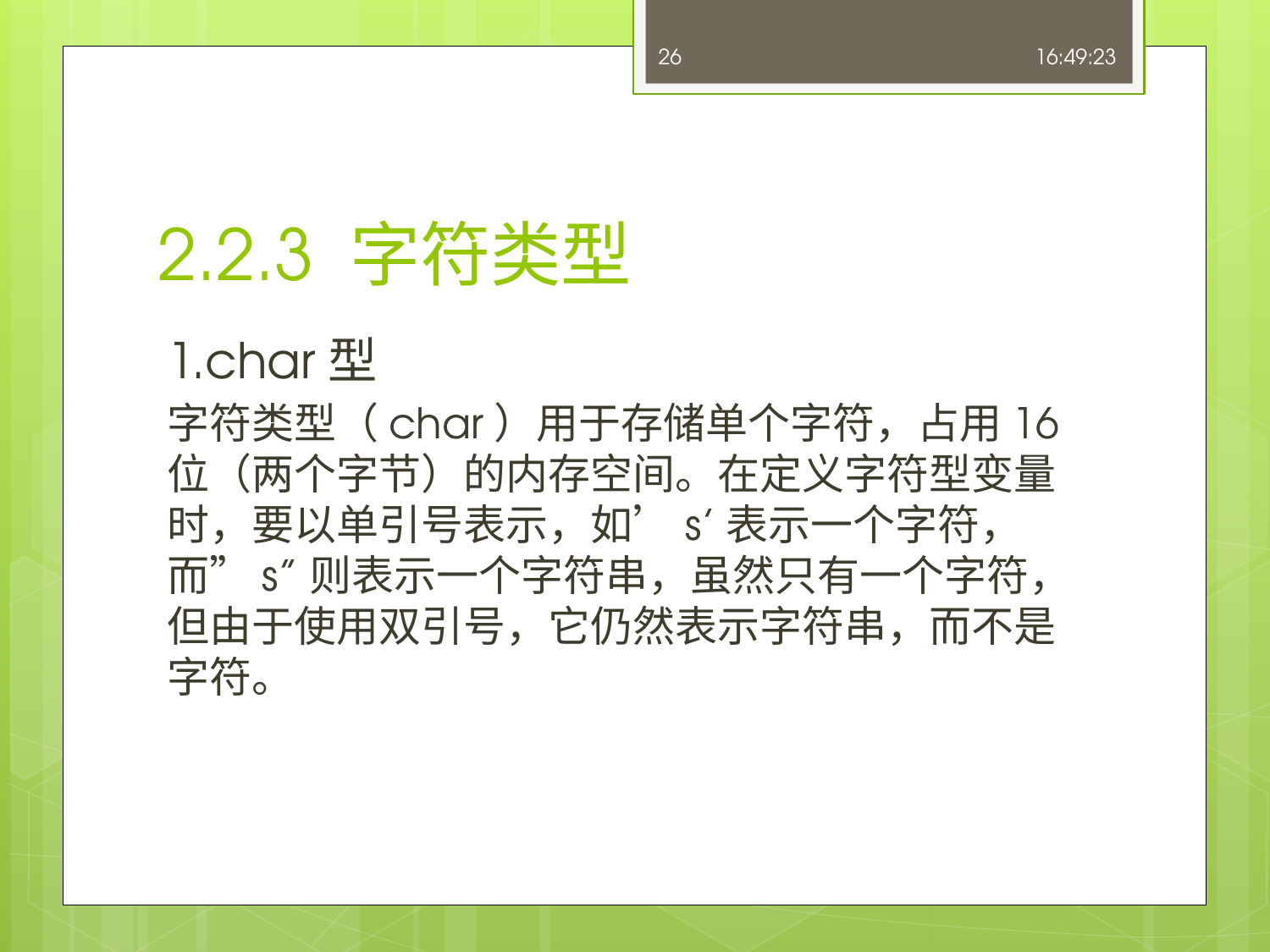

26
16:49:23
# 2.2.3 字符类型
1.char型
字符类型（char）用于存储单个字符，占用16位（两个字节）的内存空间。在定义字符型变量时，要以单引号表示，如’s’表示一个字符，而”s”则表示一个字符串，虽然只有一个字符，但由于使用双引号，它仍然表示字符串，而不是字符。